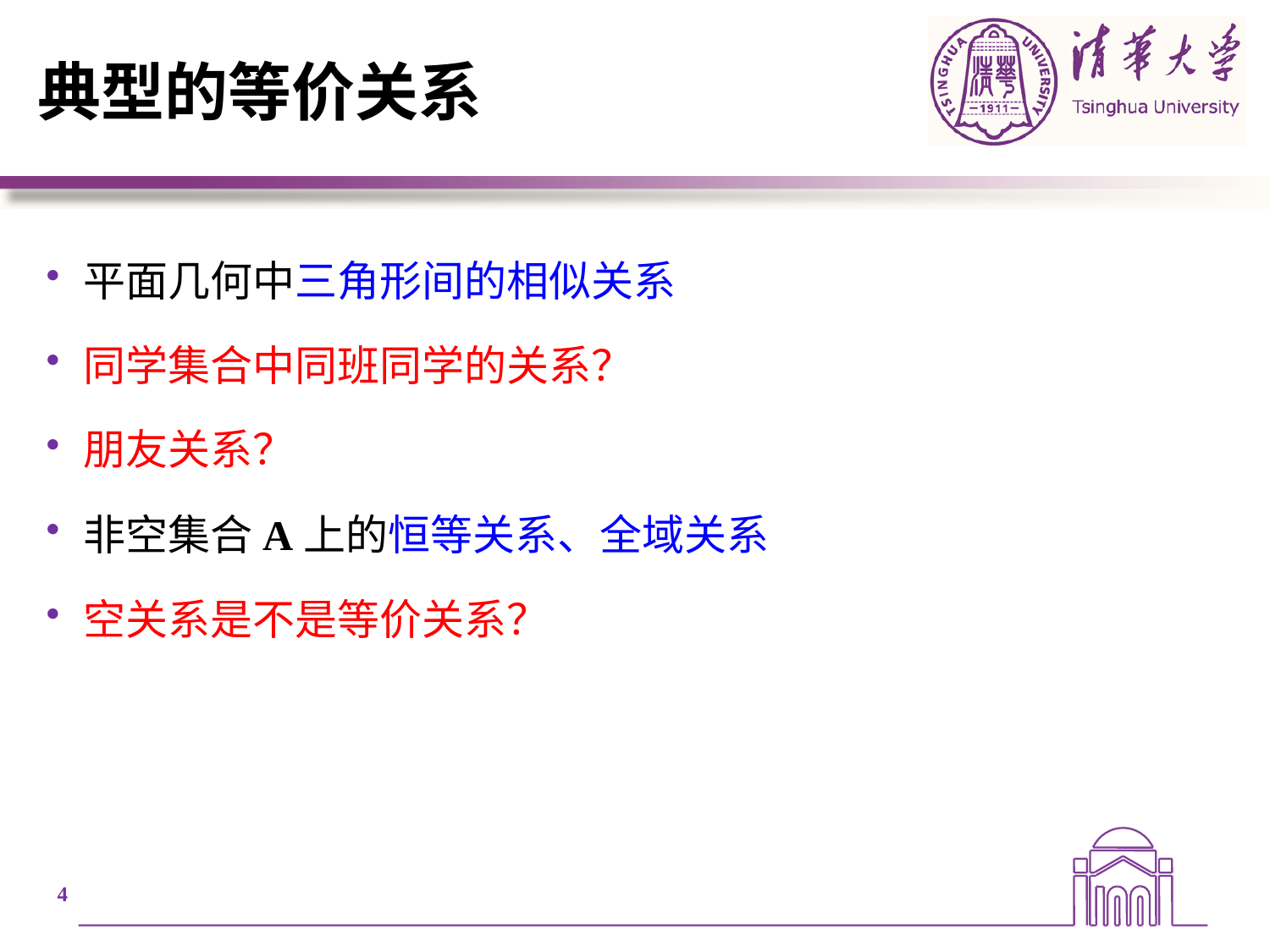

# 典型的等价关系
平面几何中三角形间的相似关系
同学集合中同班同学的关系？
朋友关系？
非空集合A上的恒等关系、全域关系
空关系是不是等价关系？